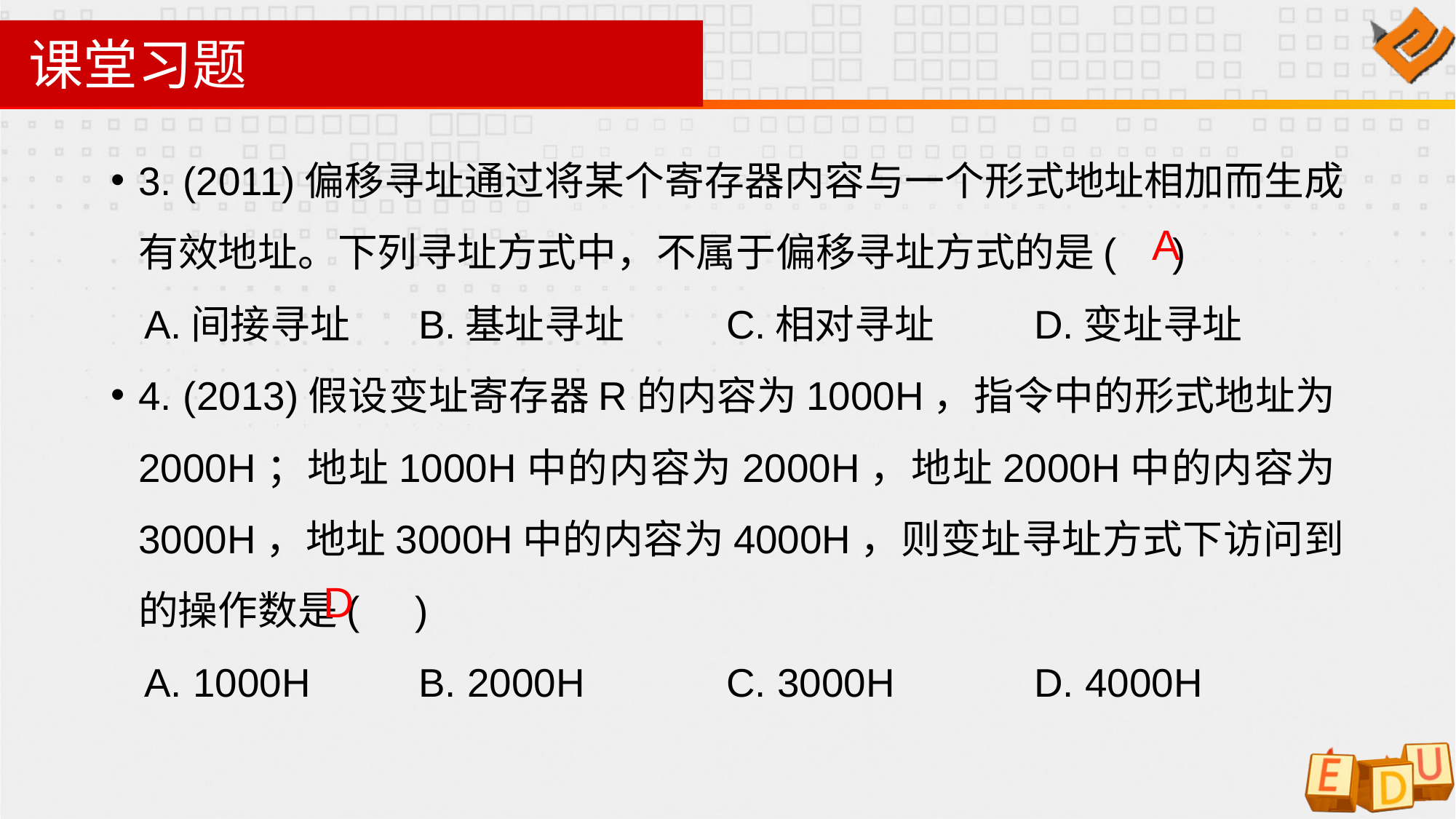

# 课堂习题
3. (2011)偏移寻址通过将某个寄存器内容与一个形式地址相加而生成有效地址。下列寻址方式中，不属于偏移寻址方式的是(     )
   A.间接寻址  	B.基址寻址  		C.相对寻址  		D.变址寻址
4. (2013)假设变址寄存器R的内容为1000H，指令中的形式地址为2000H；地址1000H中的内容为2000H，地址2000H中的内容为3000H，地址3000H中的内容为4000H，则变址寻址方式下访问到的操作数是(     )
   A. 1000H      	B. 2000H     	C. 3000H    		D. 4000H

A
D